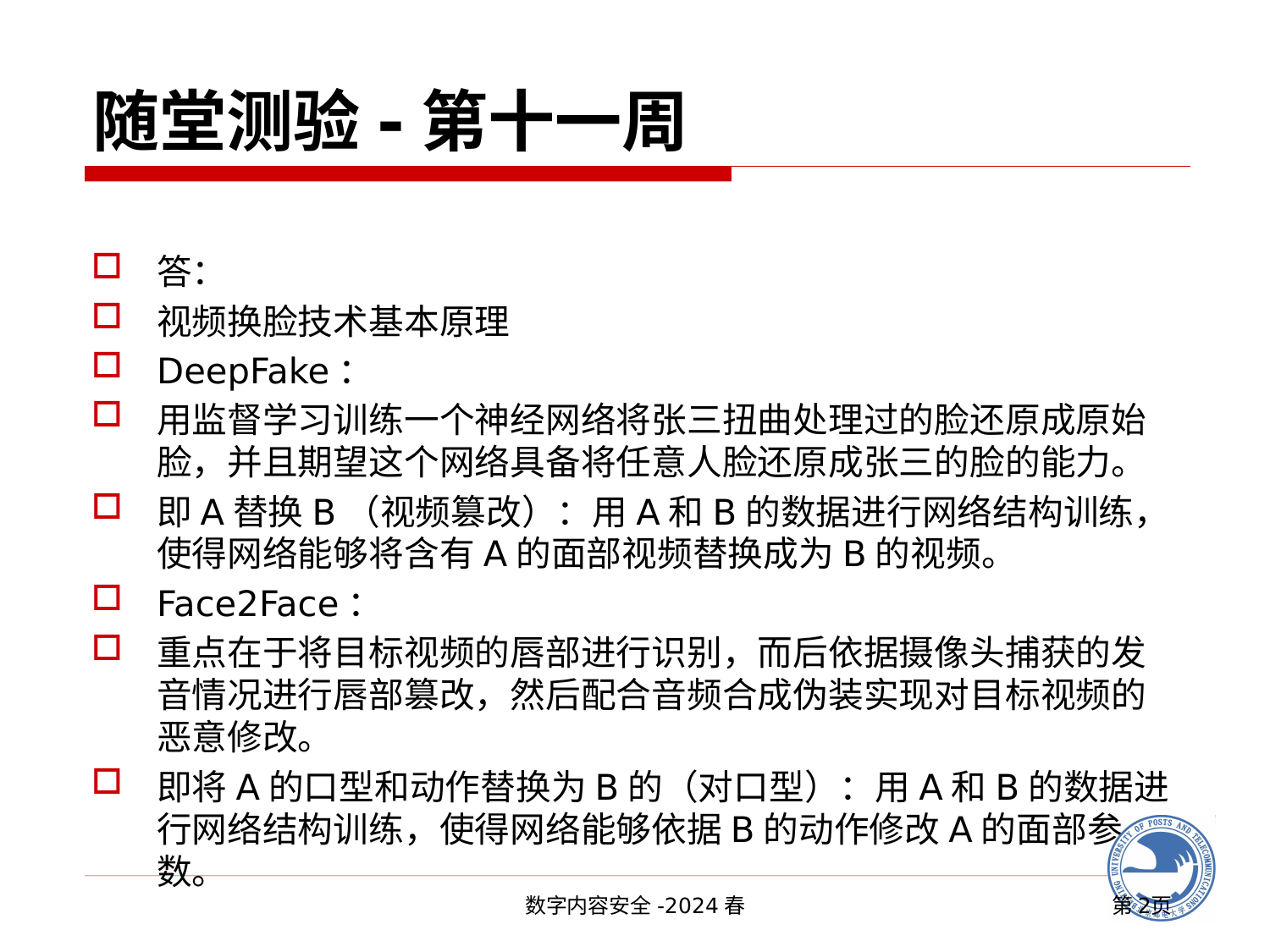

# 随堂测验-第十一周
答：
视频换脸技术基本原理
DeepFake：
用监督学习训练一个神经网络将张三扭曲处理过的脸还原成原始脸，并且期望这个网络具备将任意人脸还原成张三的脸的能力。
即A替换B（视频篡改）：用A和B的数据进行网络结构训练，使得网络能够将含有A的面部视频替换成为B的视频。
Face2Face：
重点在于将目标视频的唇部进行识别，而后依据摄像头捕获的发音情况进行唇部篡改，然后配合音频合成伪装实现对目标视频的恶意修改。
即将A的口型和动作替换为B的（对口型）：用A和B的数据进行网络结构训练，使得网络能够依据B的动作修改A的面部参数。

数字内容安全-2024春
第2页